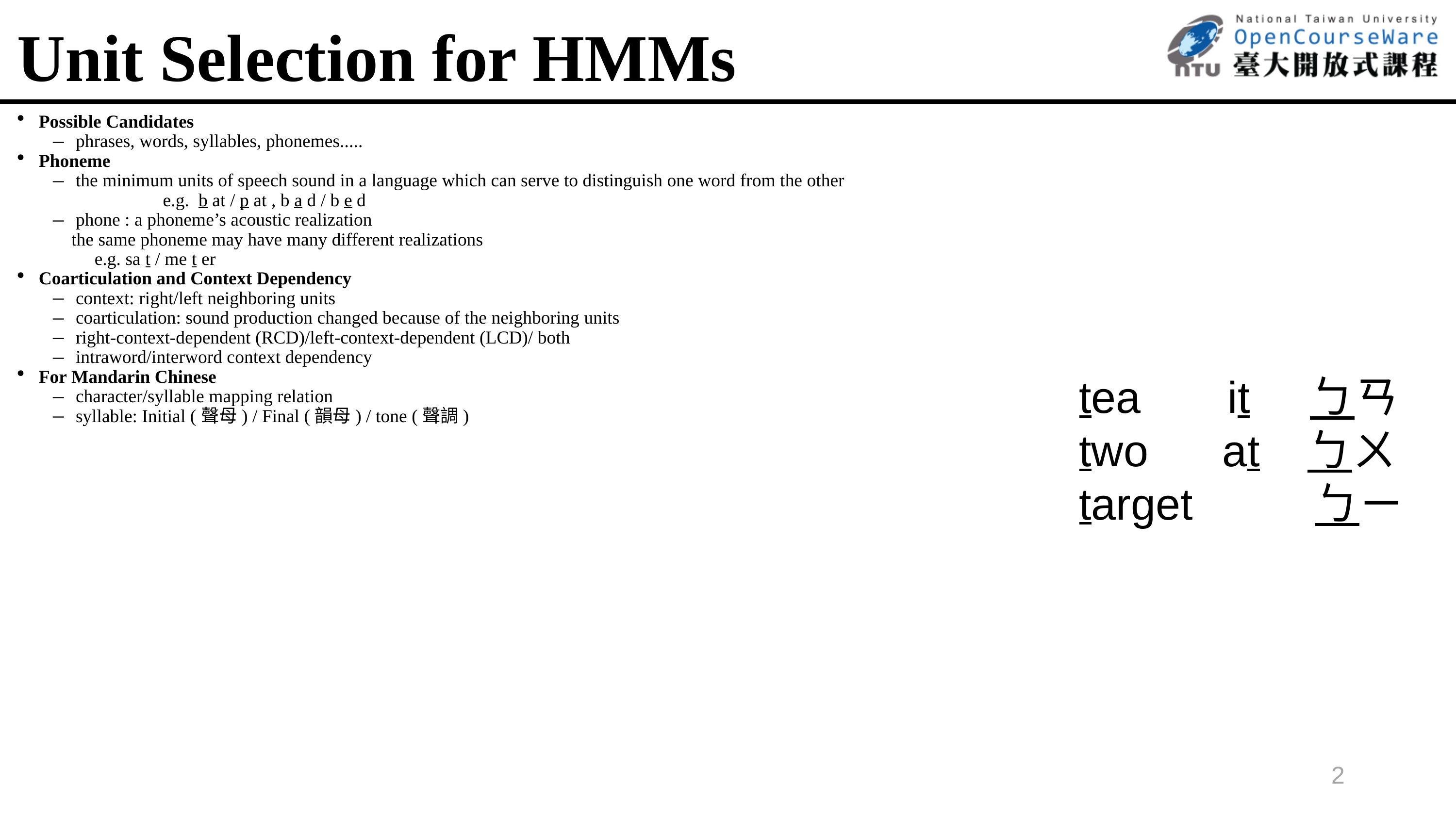

Unit Selection for HMMs
Possible Candidates
phrases, words, syllables, phonemes.....
Phoneme
the minimum units of speech sound in a language which can serve to distinguish one word from the other
e.g.  b at / p at , b a d / b e d
phone : a phoneme’s acoustic realization
    the same phoneme may have many different realizations
         e.g. sa t / me t er
Coarticulation and Context Dependency
context: right/left neighboring units
coarticulation: sound production changed because of the neighboring units
right-context-dependent (RCD)/left-context-dependent (LCD)/ both
intraword/interword context dependency
For Mandarin Chinese
character/syllable mapping relation
syllable: Initial (聲母) / Final (韻母) / tone (聲調)

tea       it    ㄅㄢ
two      at   ㄅㄨ
target         ㄅㄧ

2